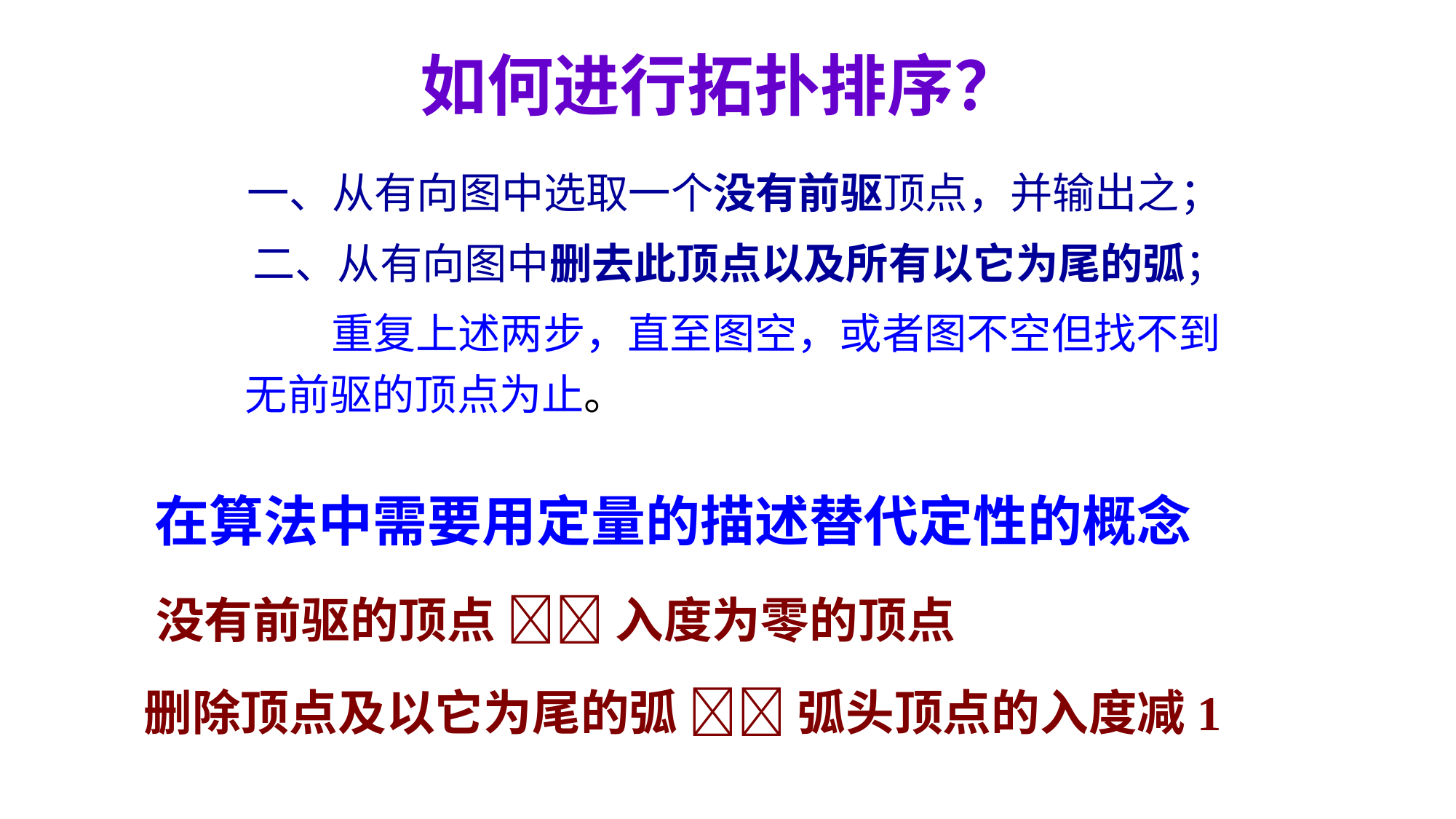

如何进行拓扑排序？
一、从有向图中选取一个没有前驱顶点，并输出之；
二、从有向图中删去此顶点以及所有以它为尾的弧；
        重复上述两步，直至图空，或者图不空但找不到无前驱的顶点为止。
在算法中需要用定量的描述替代定性的概念
   没有前驱的顶点 ≡≡ 入度为零的顶点
删除顶点及以它为尾的弧 ≡≡ 弧头顶点的入度减1